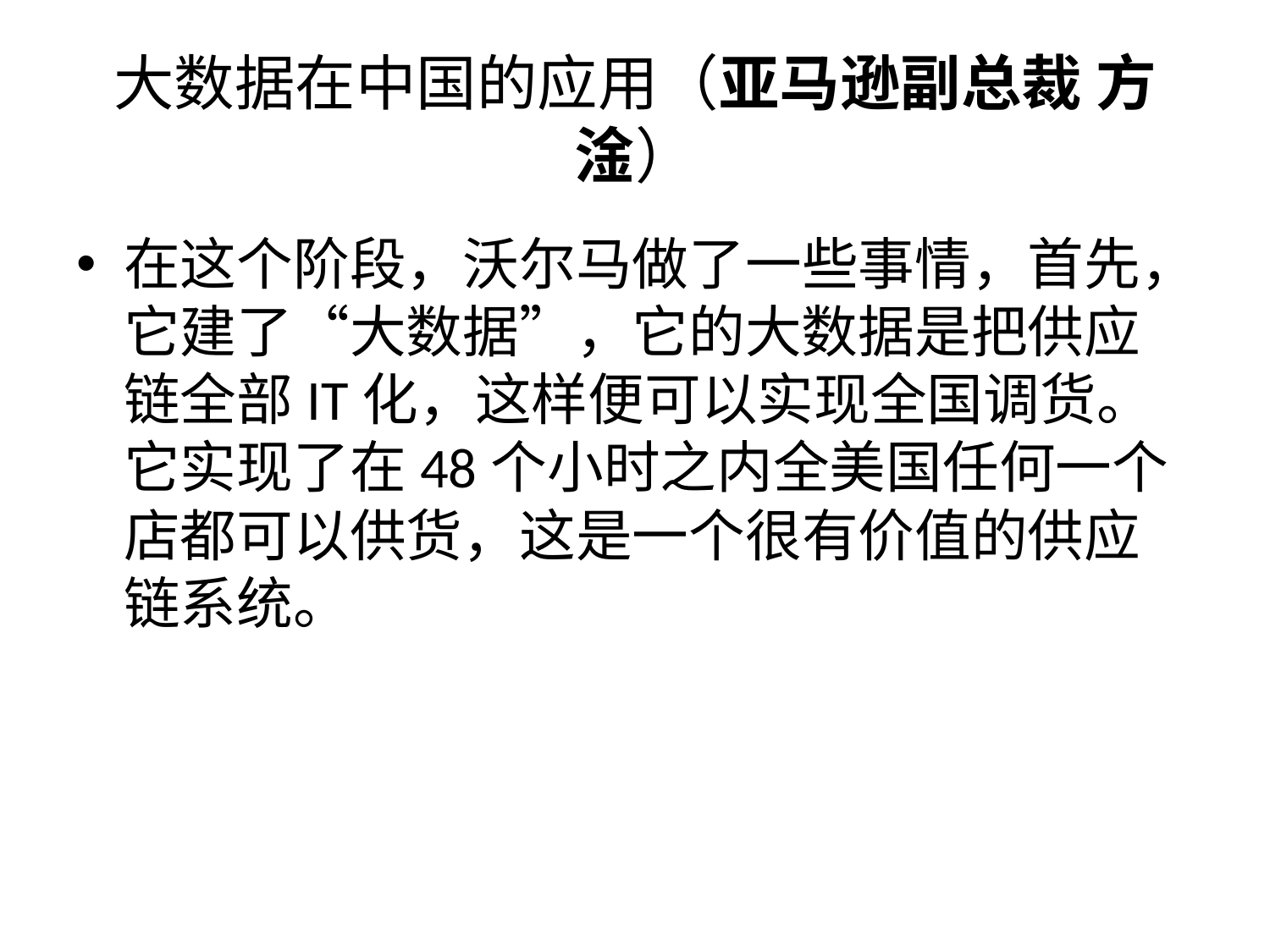

# 大数据在中国的应用（亚马逊副总裁 方淦）
在这个阶段，沃尔马做了一些事情，首先，它建了“大数据”，它的大数据是把供应链全部IT化，这样便可以实现全国调货。它实现了在48个小时之内全美国任何一个店都可以供货，这是一个很有价值的供应链系统。